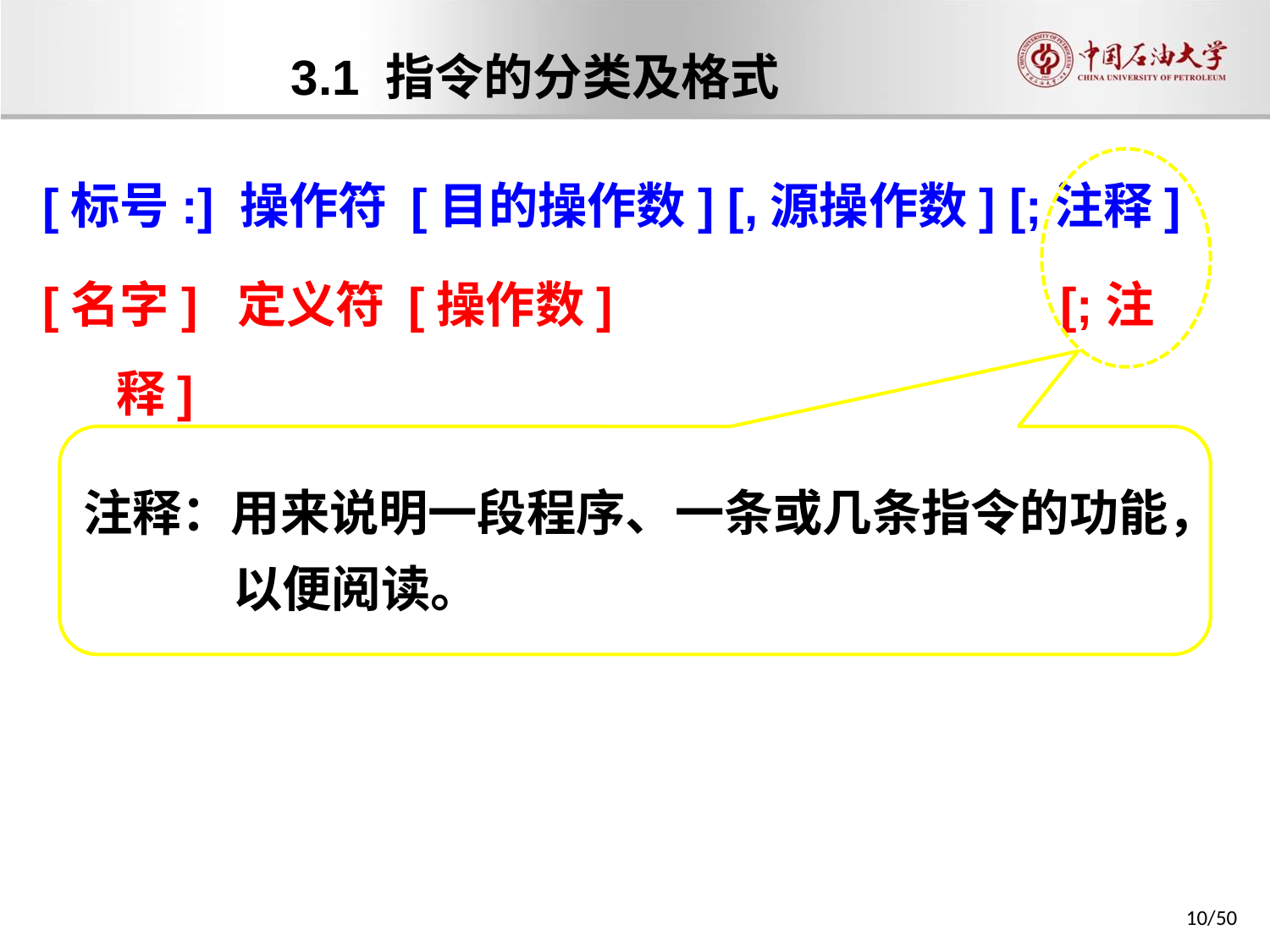

3.1 指令的分类及格式
[标号:] 操作符 [目的操作数] [,源操作数] [;注释]
[名字]  定义符 [操作数] 			    [;注释]

注释：用来说明一段程序、一条或几条指令的功能，以便阅读。
10/50